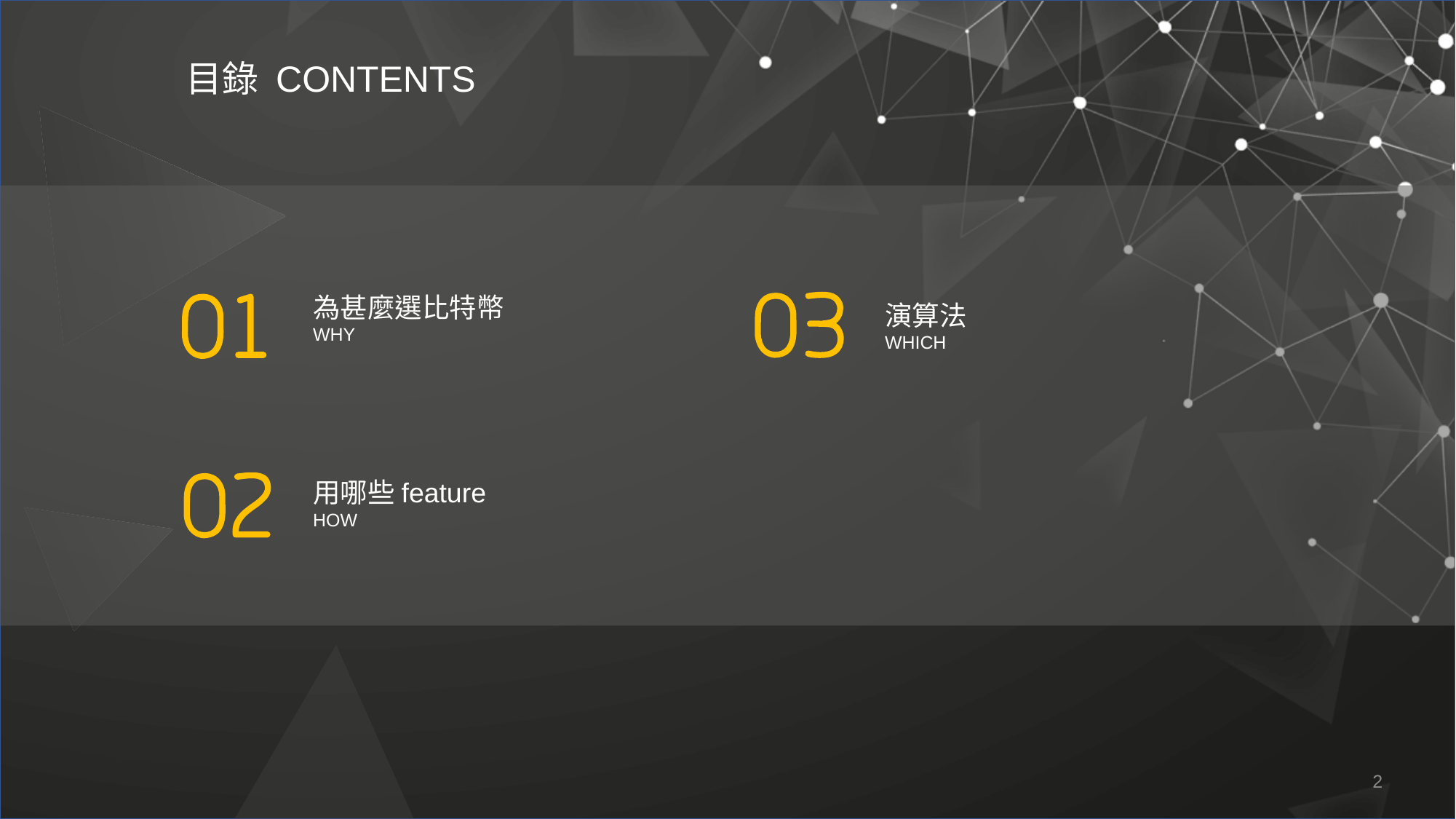

# 目錄 CONTENTS

為甚麼選比特幣
WHY

演算法
WHICH

用哪些feature
HOW

2